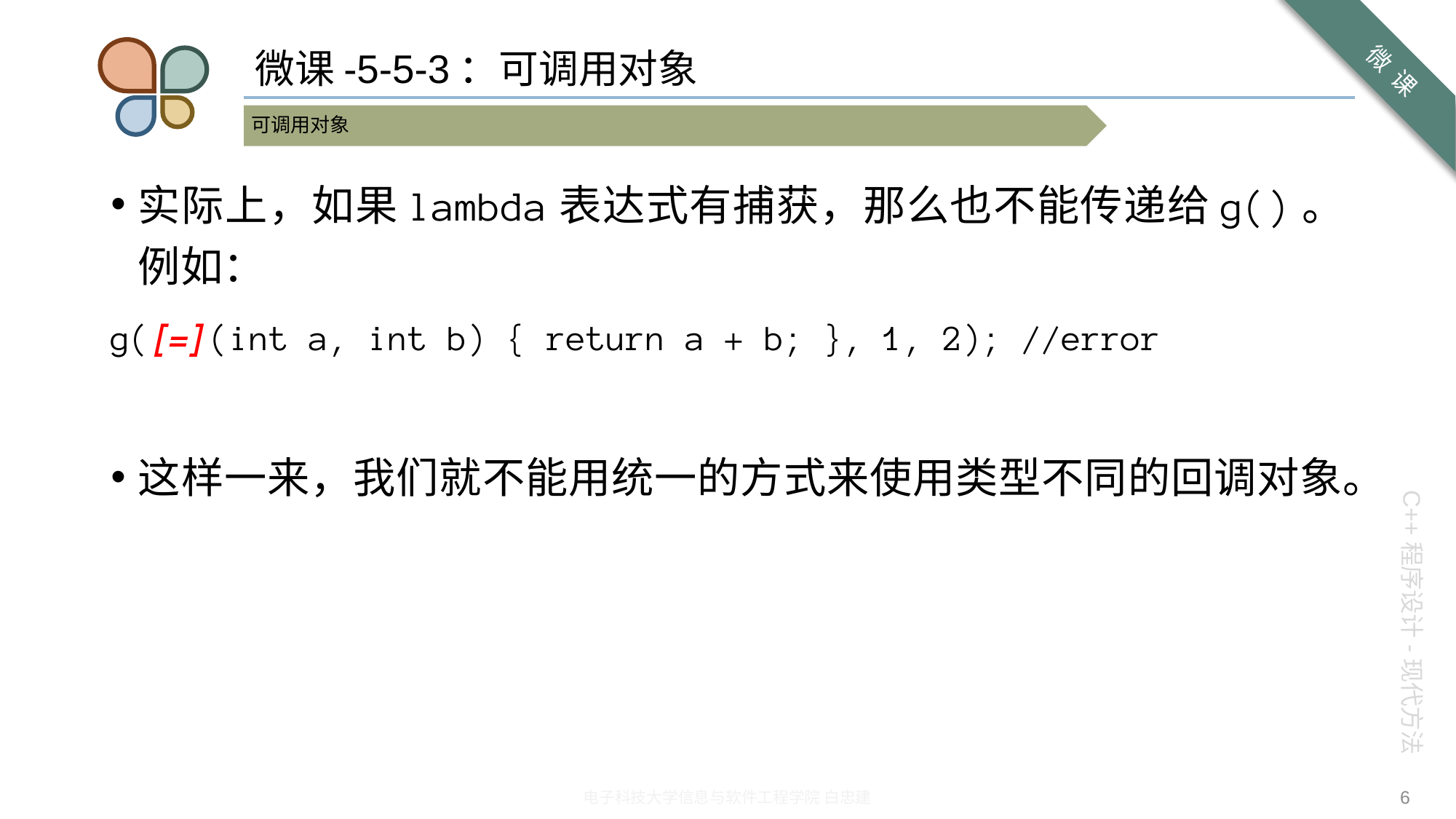

# 微课-5-5-3：可调用对象
可调用对象
实际上，如果lambda表达式有捕获，那么也不能传递给g()。例如：
g([=](int a, int b) { return a + b; }, 1, 2); //error

这样一来，我们就不能用统一的方式来使用类型不同的回调对象。
6